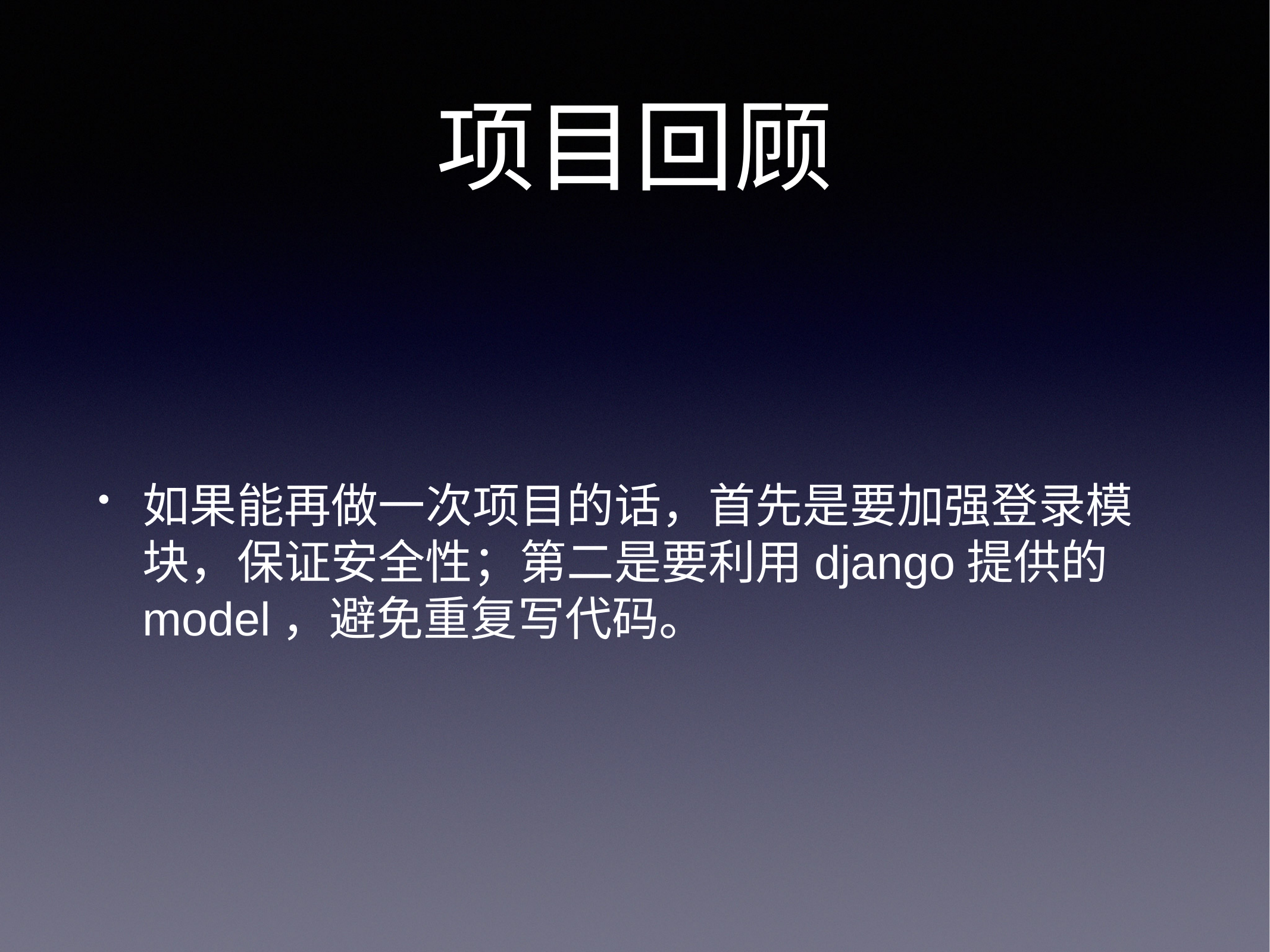

# 项目回顾
如果能再做一次项目的话，首先是要加强登录模块，保证安全性；第二是要利用django提供的model，避免重复写代码。